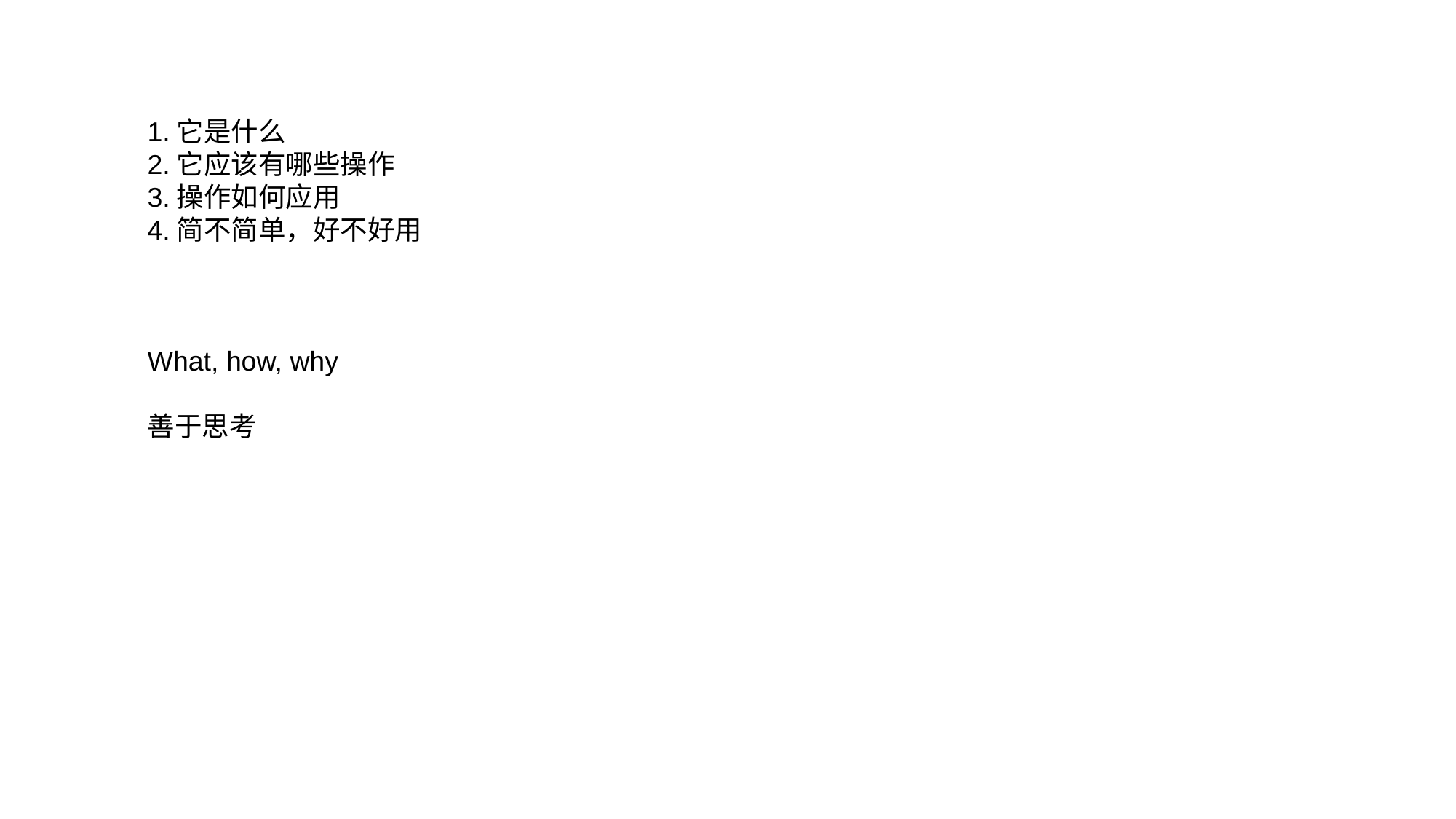

1.它是什么
2.它应该有哪些操作
3.操作如何应用
4.简不简单，好不好用

What, how, why

善于思考